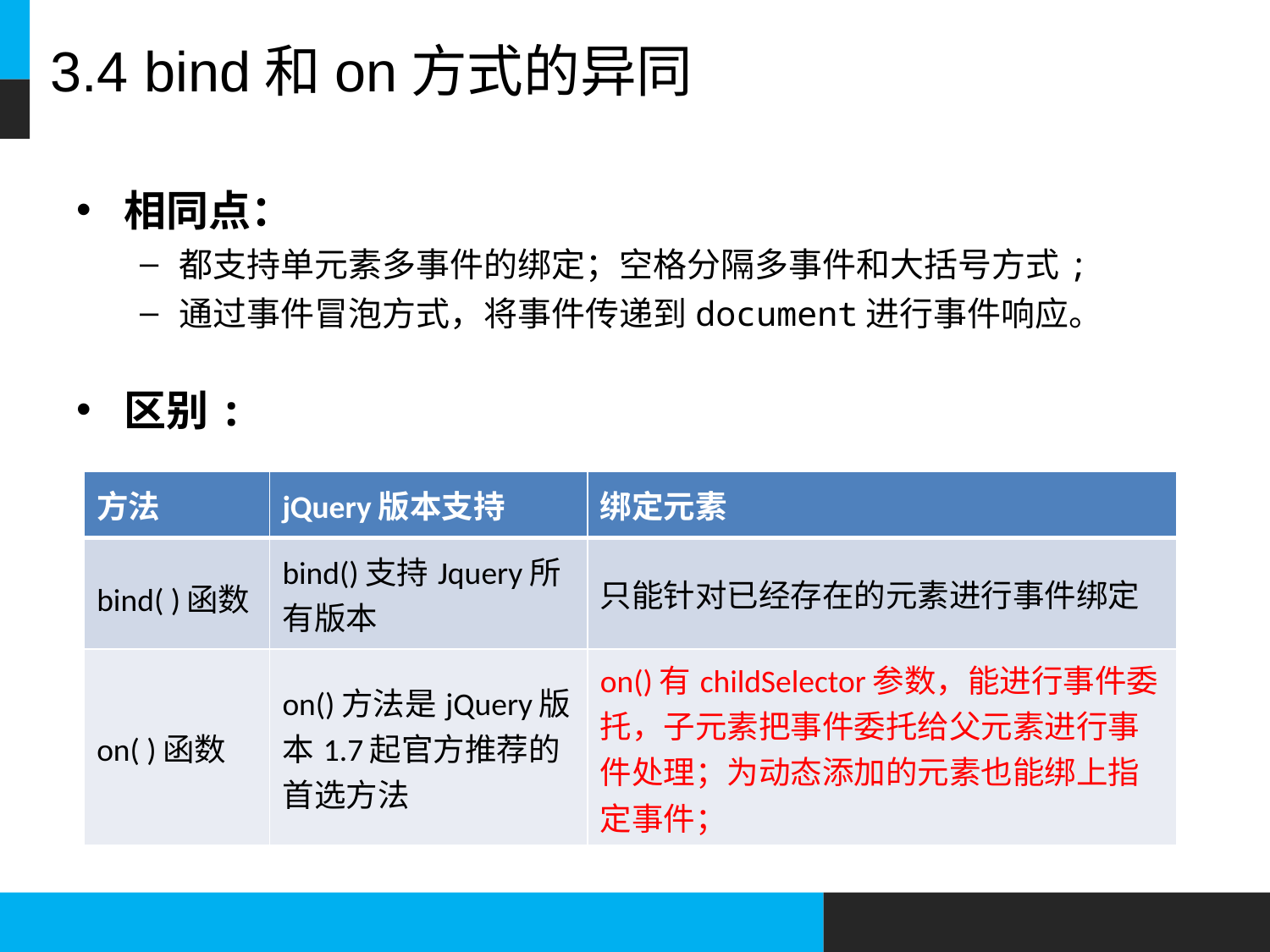

# 3.4 bind和on方式的异同
相同点：
都支持单元素多事件的绑定；空格分隔多事件和大括号方式;
通过事件冒泡方式，将事件传递到document进行事件响应。
区别:
| 方法 | jQuery版本支持 | 绑定元素 |
| --- | --- | --- |
| bind( )函数 | bind()支持Jquery所有版本 | 只能针对已经存在的元素进行事件绑定 |
| on( )函数 | on()方法是jQuery版本1.7起官方推荐的首选方法 | on()有childSelector参数，能进行事件委托，子元素把事件委托给父元素进行事件处理；为动态添加的元素也能绑上指定事件； |